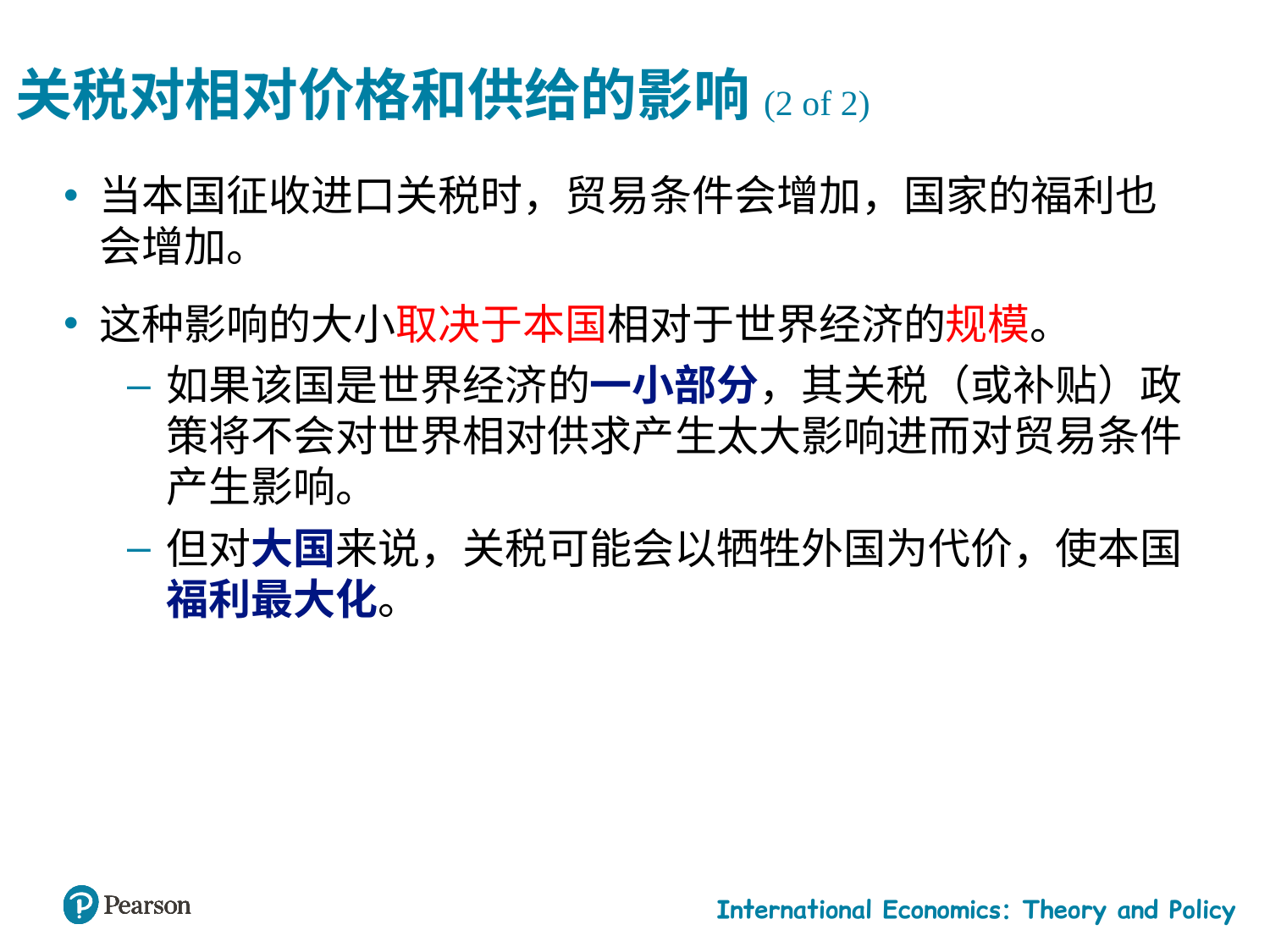

# 关税对相对价格和供给的影响(2 of 2)
当本国征收进口关税时，贸易条件会增加，国家的福利也会增加。
这种影响的大小取决于本国相对于世界经济的规模。
如果该国是世界经济的一小部分，其关税（或补贴）政策将不会对世界相对供求产生太大影响进而对贸易条件产生影响。
但对大国来说，关税可能会以牺牲外国为代价，使本国福利最大化。